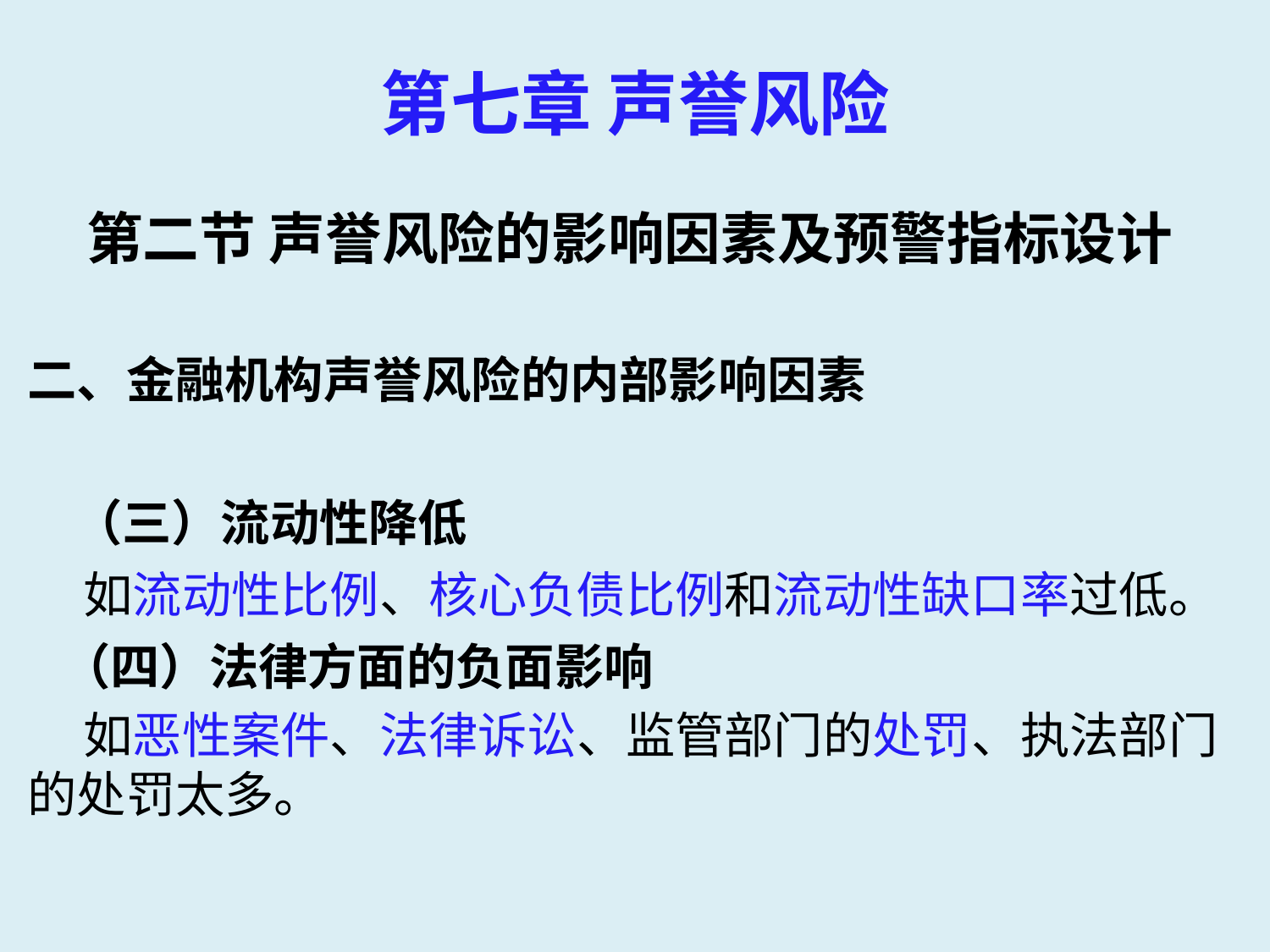

# 第七章 声誉风险
第二节 声誉风险的影响因素及预警指标设计

二、金融机构声誉风险的内部影响因素

   （三）流动性降低
    如流动性比例、核心负债比例和流动性缺口率过低。
  （四）法律方面的负面影响
    如恶性案件、法律诉讼、监管部门的处罚、执法部门的处罚太多。